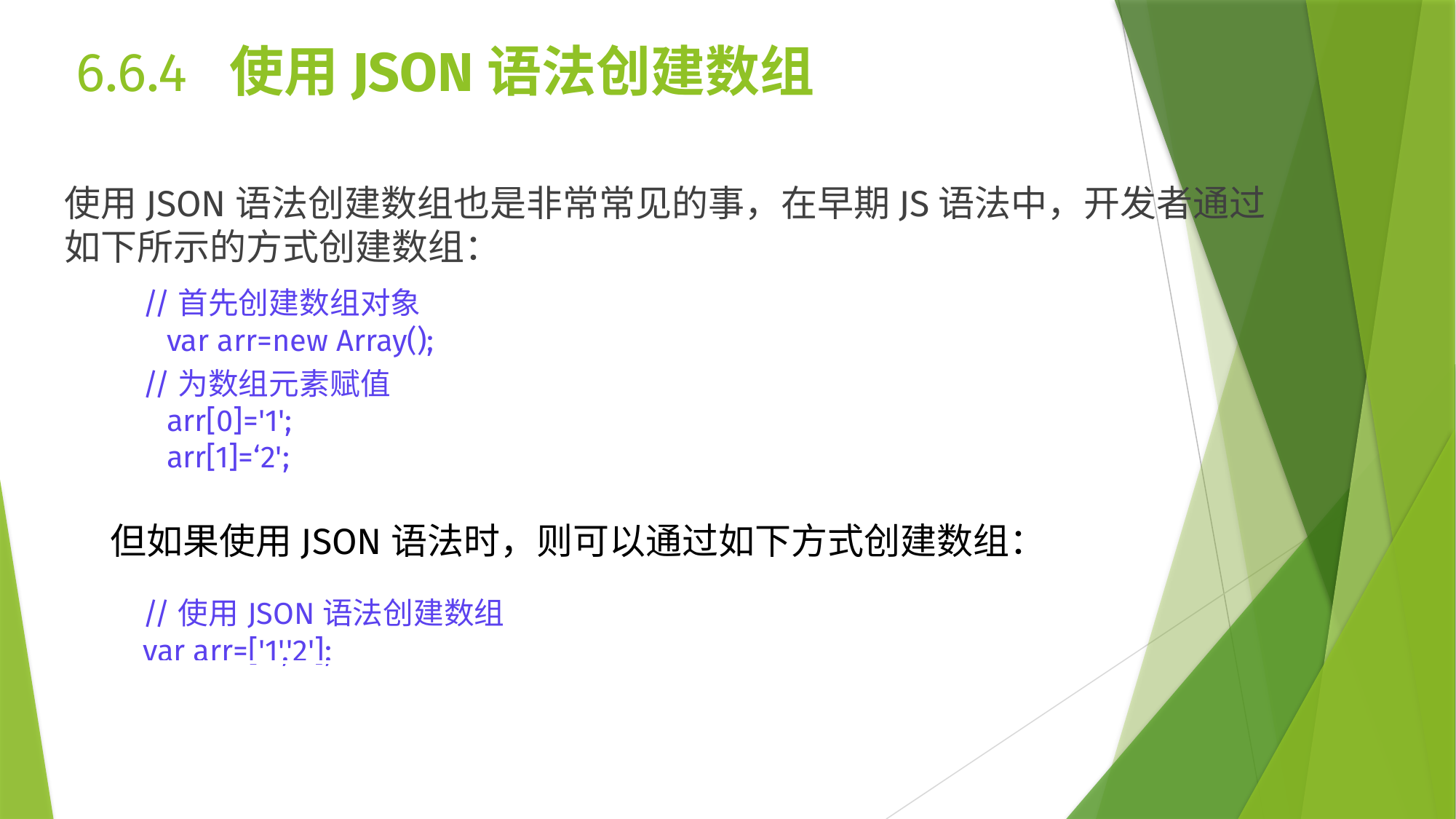

# 6.6.4  使用JSON语法创建数组
使用JSON语法创建数组也是非常常见的事，在早期JS语法中，开发者通过如下所示的方式创建数组：

| //首先创建数组对象 var arr=new Array(); //为数组元素赋值 arr[0]='1'; arr[1]=‘2'; |
| --- |
但如果使用JSON语法时，则可以通过如下方式创建数组：
| //使用JSON语法创建数组 var arr=['1','2']; |
| --- |